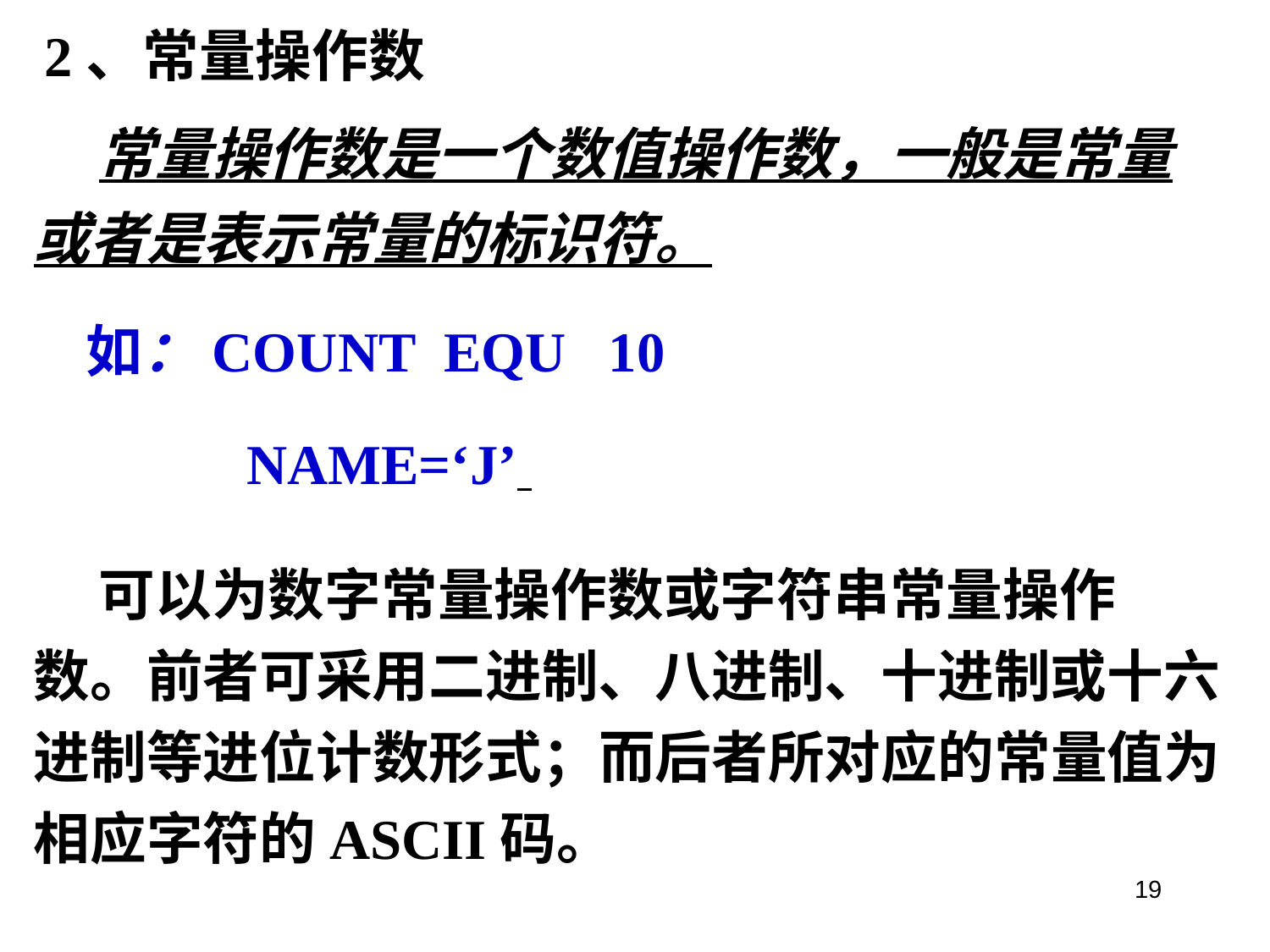

2、常量操作数
    常量操作数是一个数值操作数，一般是常量或者是表示常量的标识符。
   如：COUNT  EQU   10
               NAME=‘J’
    可以为数字常量操作数或字符串常量操作数。前者可采用二进制、八进制、十进制或十六进制等进位计数形式；而后者所对应的常量值为相应字符的ASCII码。
19